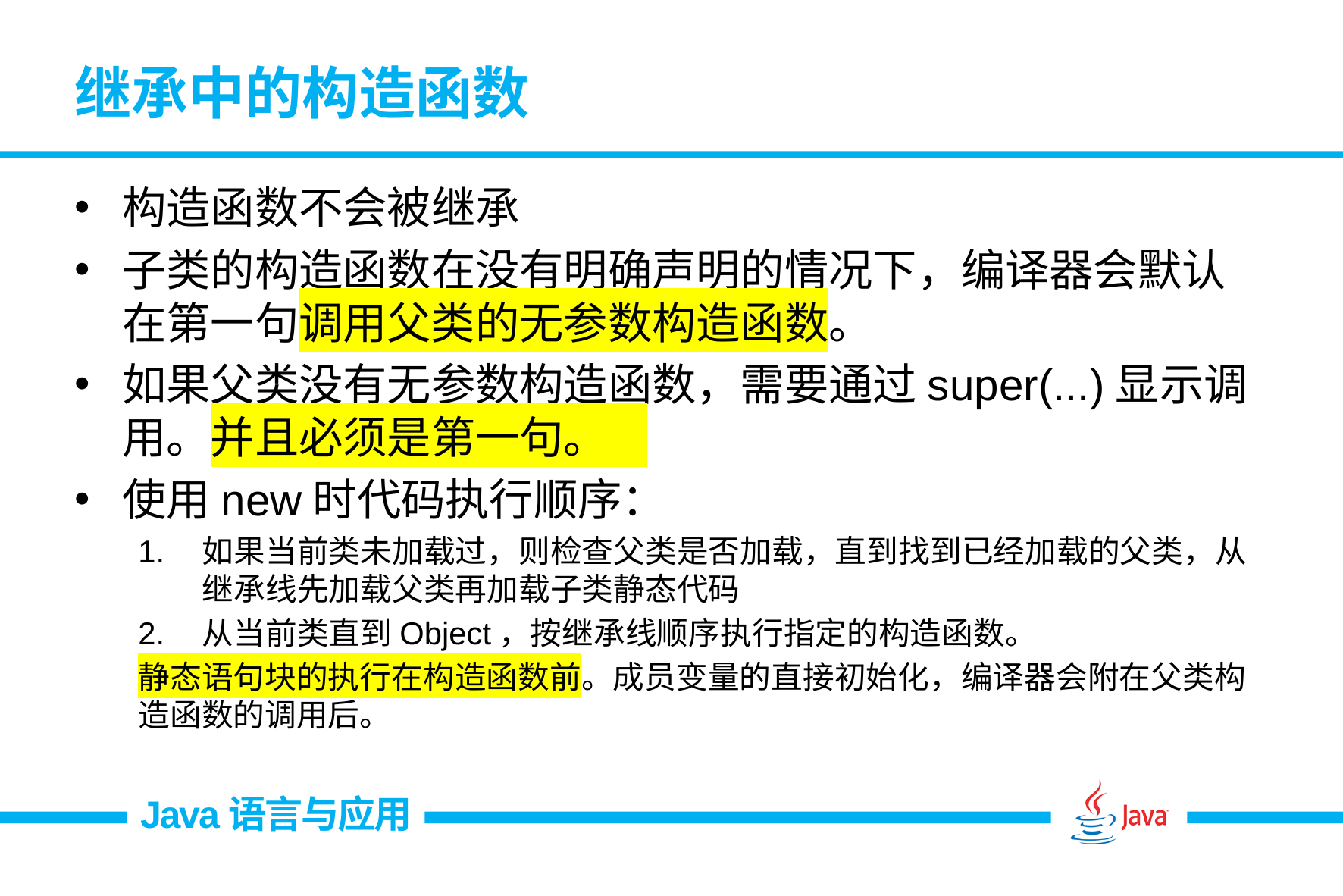

# 继承中的构造函数
构造函数不会被继承
子类的构造函数在没有明确声明的情况下，编译器会默认在第一句调用父类的无参数构造函数。
如果父类没有无参数构造函数，需要通过super(...)显示调用。并且必须是第一句。
使用new时代码执行顺序：
如果当前类未加载过，则检查父类是否加载，直到找到已经加载的父类，从继承线先加载父类再加载子类静态代码
从当前类直到Object，按继承线顺序执行指定的构造函数。
静态语句块的执行在构造函数前。成员变量的直接初始化，编译器会附在父类构造函数的调用后。

5